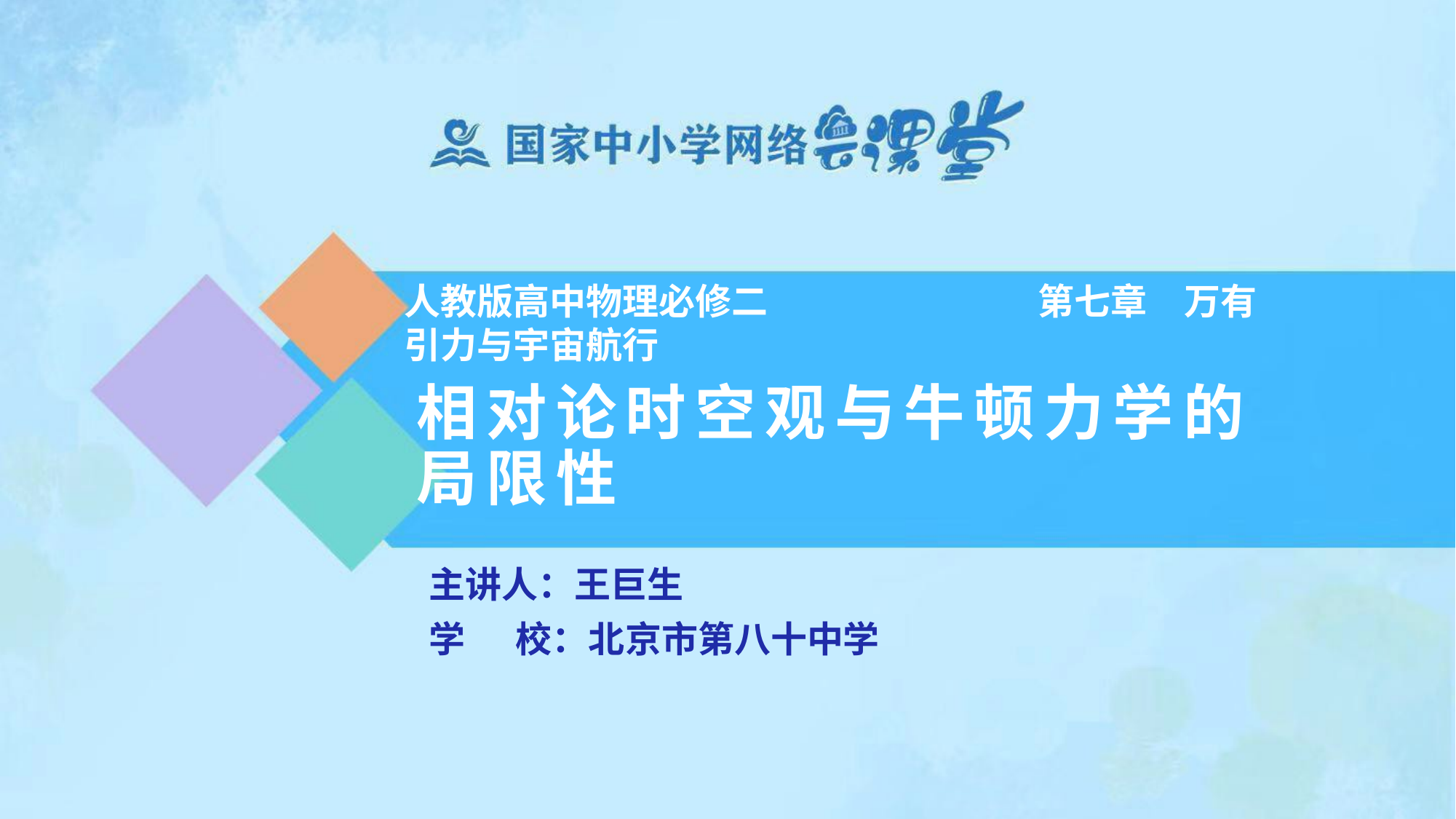

# 人教版高中物理必修二	第七章	万有引力与宇宙航行
相对论时空观与牛顿力学的 局限性
主讲人：王巨生
学	校：北京市第八十中学